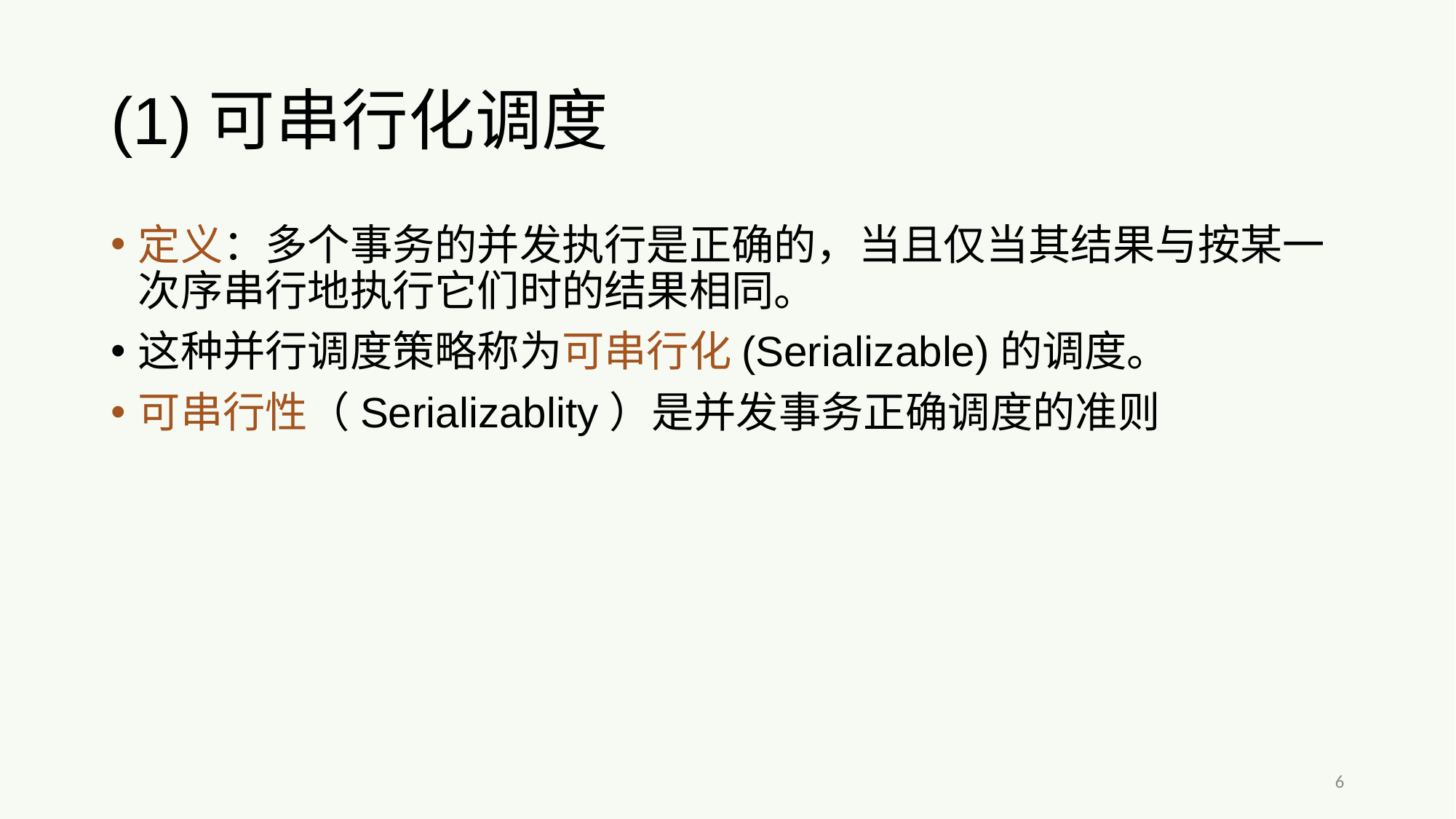

# (1)可串行化调度
定义：多个事务的并发执行是正确的，当且仅当其结果与按某一次序串行地执行它们时的结果相同。
这种并行调度策略称为可串行化(Serializable)的调度。
可串行性（Serializablity）是并发事务正确调度的准则

6